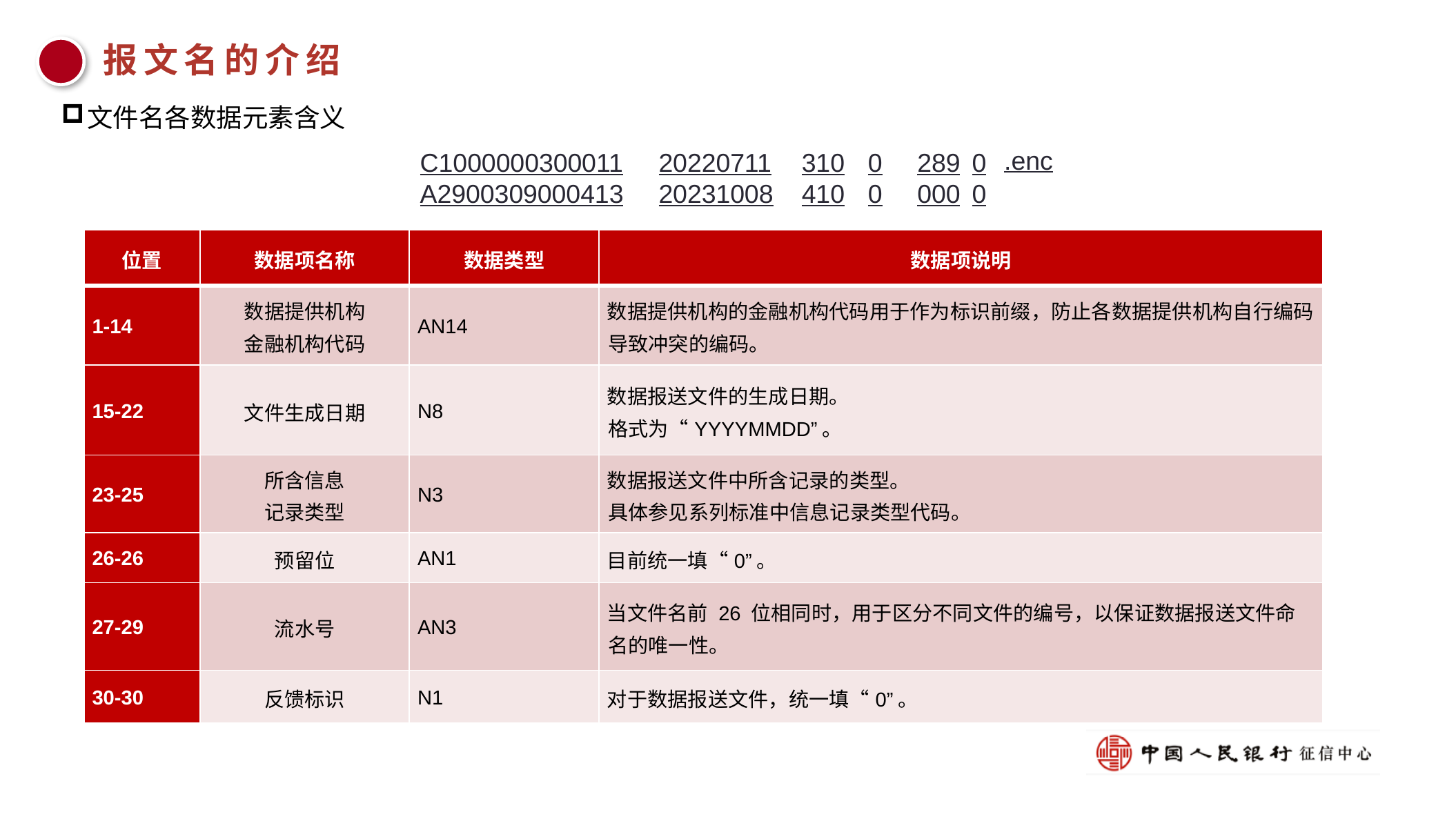

报文名的介绍
文件名各数据元素含义
.enc

C1000000300011
A2900309000413
20220711
20231008
310
410
0
0
289
000
0
0
| 位置 | 数据项名称 | 数据类型 | 数据项说明 |
| --- | --- | --- | --- |
| 1-14 | 数据提供机构 金融机构代码 | AN14 | 数据提供机构的金融机构代码用于作为标识前缀，防止各数据提供机构自行编码导致冲突的编码。 |
| 15-22 | 文件生成日期 | N8 | 数据报送文件的生成日期。 格式为“YYYYMMDD”。 |
| 23-25 | 所含信息 记录类型 | N3 | 数据报送文件中所含记录的类型。 具体参见系列标准中信息记录类型代码。 |
| 26-26 | 预留位 | AN1 | 目前统一填“0”。 |
| 27-29 | 流水号 | AN3 | 当文件名前 26 位相同时，用于区分不同文件的编号，以保证数据报送文件命名的唯一性。 |
| 30-30 | 反馈标识 | N1 | 对于数据报送文件，统一填“0”。 |